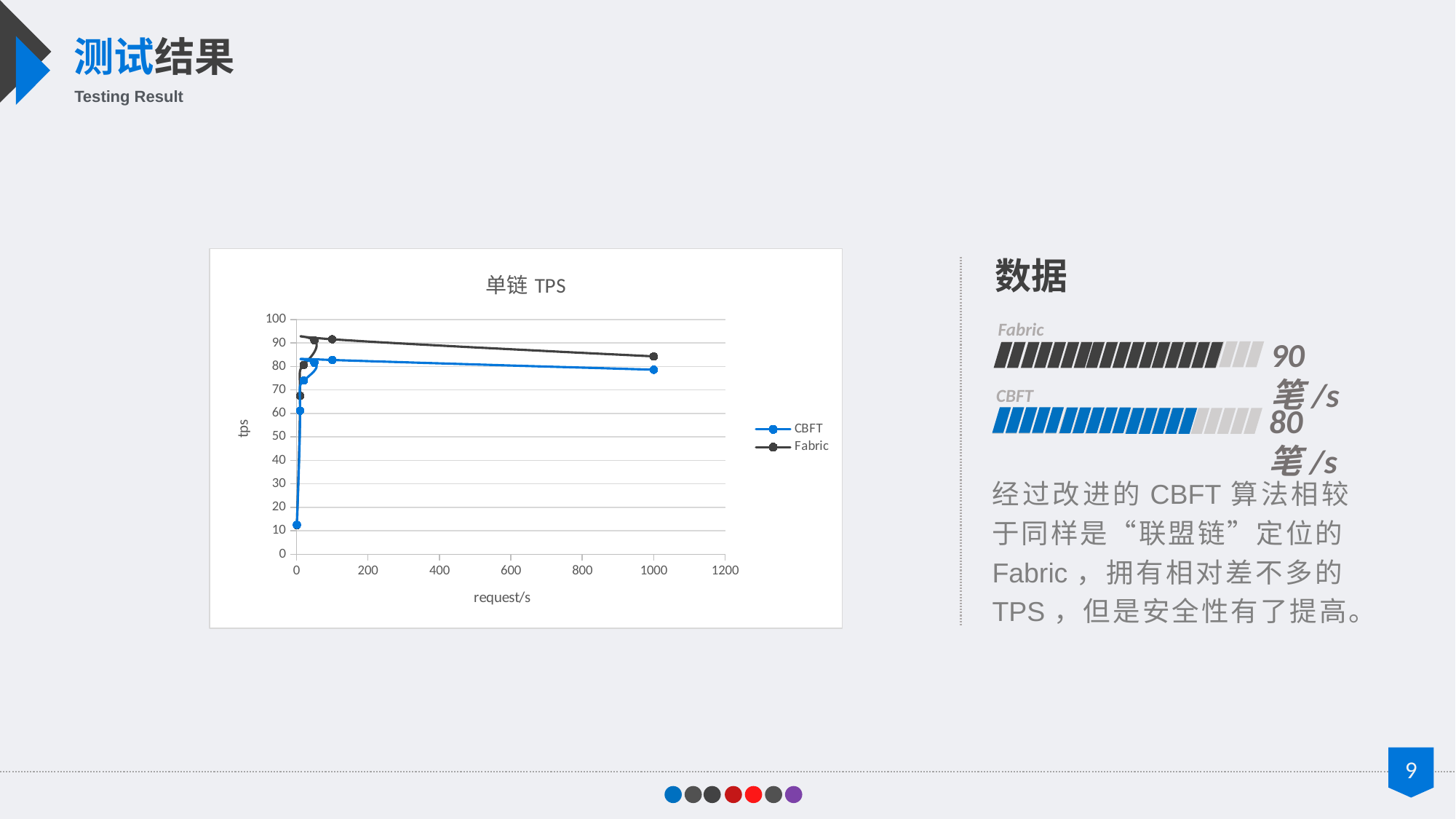

测试结果

Testing Result
数据

### Chart: 单链TPS

| Category | CBFT | Fabric |
|---|---|---|
Fabric
90笔/s

CBFT
80笔/s

经过改进的CBFT算法相较于同样是“联盟链”定位的Fabric，拥有相对差不多的TPS，但是安全性有了提高。

9